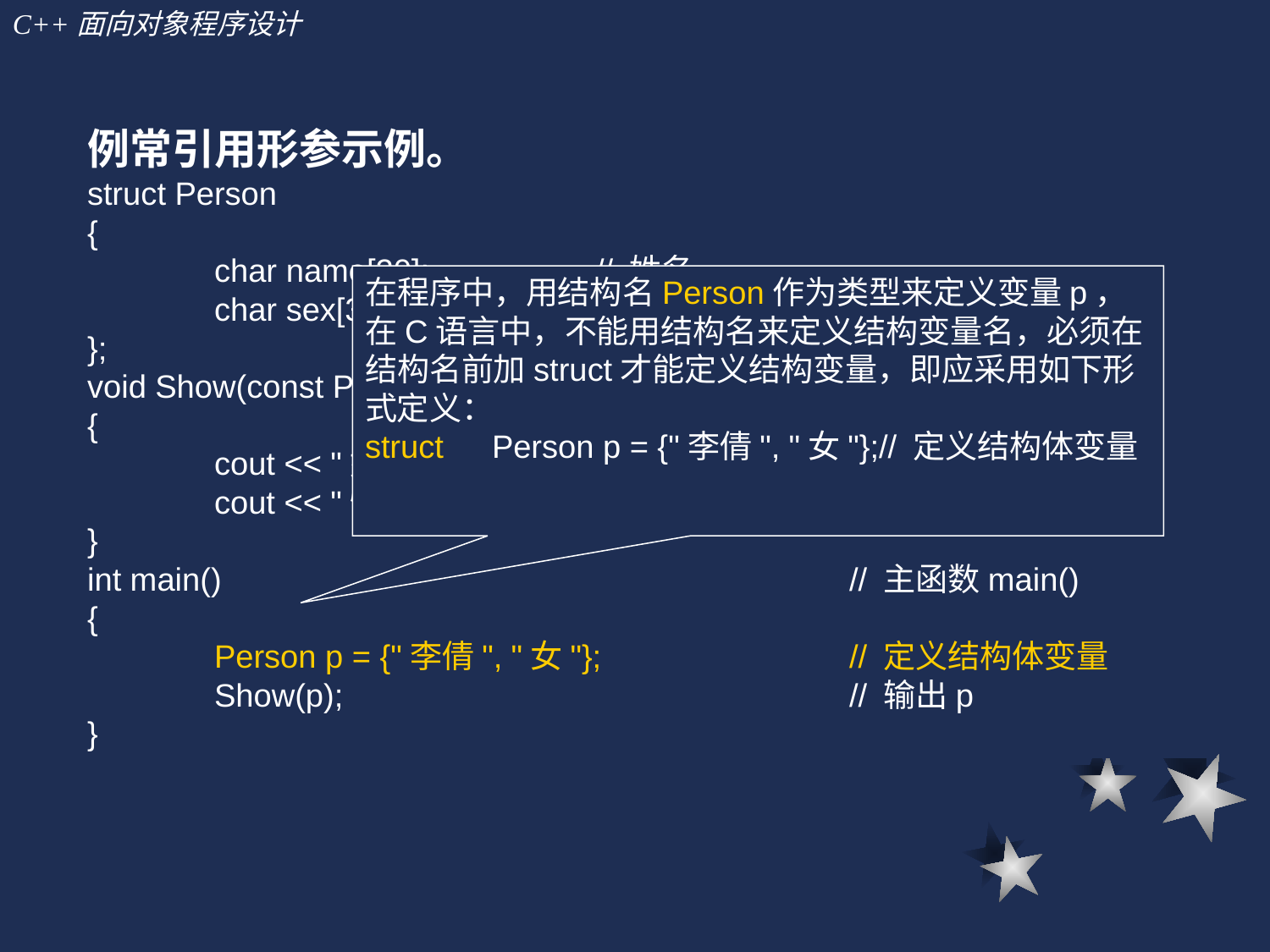

例常引用形参示例。
struct Person
{
	char name[20];		// 姓名
	char sex[3];		// 性别
};
void Show(const Person &p)
{
	cout << "姓名:" << p.name << endl;	// 输出姓名
	cout << "性别:" << p.sex << endl;	// 输出性别
}
int main()					// 主函数main()
{
	Person p = {"李倩", "女"};		// 定义结构体变量
	Show(p);				// 输出p
}
在程序中，用结构名Person作为类型来定义变量p，在C语言中，不能用结构名来定义结构变量名，必须在结构名前加struct才能定义结构变量，即应采用如下形式定义：
struct	Person p = {"李倩", "女"};// 定义结构体变量